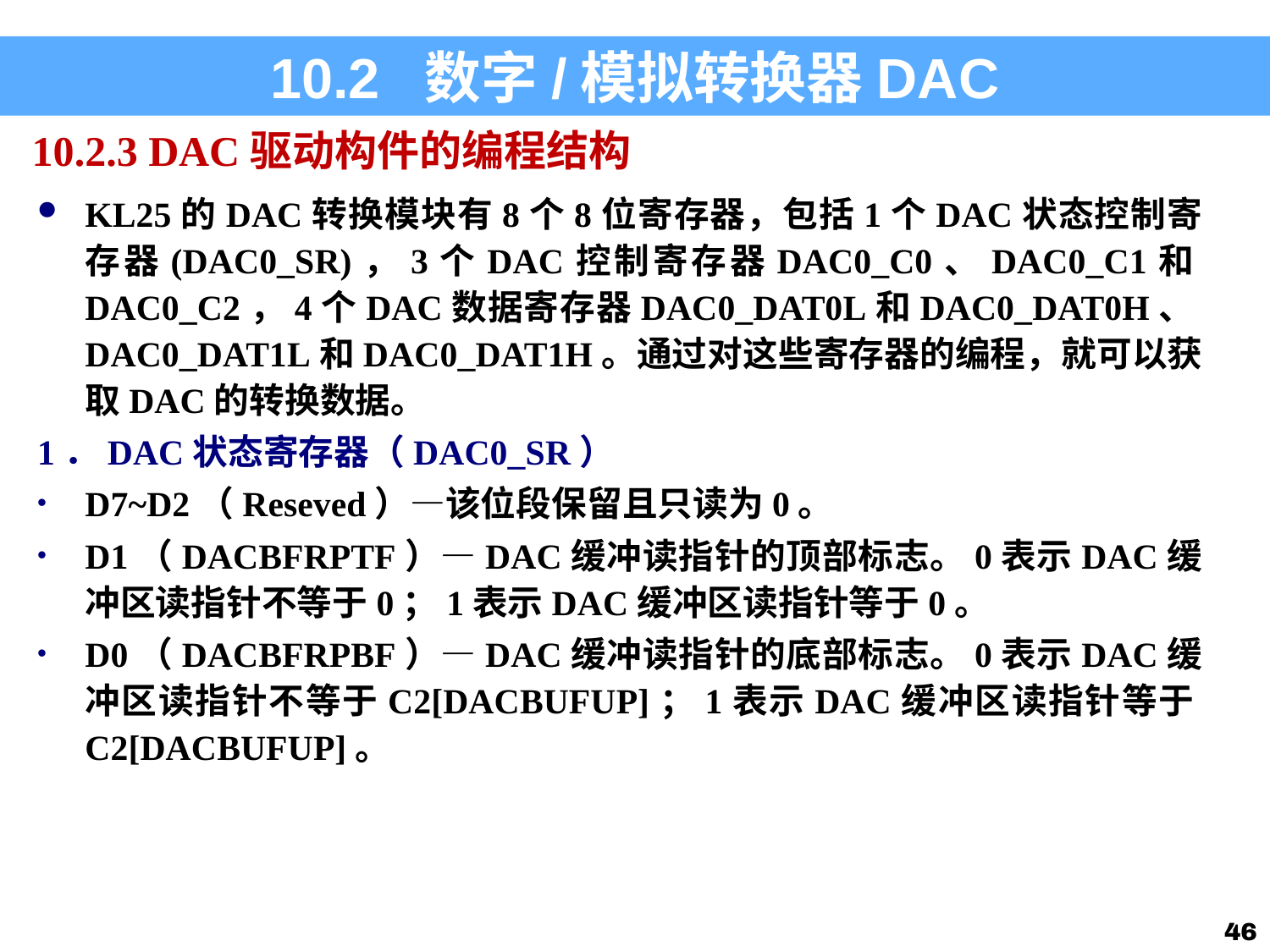

10.2  数字/模拟转换器DAC
10.2.3 DAC驱动构件的编程结构
KL25的DAC转换模块有8个8位寄存器，包括1个DAC状态控制寄存器(DAC0_SR)，3个DAC控制寄存器DAC0_C0、DAC0_C1和DAC0_C2，4个DAC数据寄存器DAC0_DAT0L和DAC0_DAT0H、DAC0_DAT1L和DAC0_DAT1H。通过对这些寄存器的编程，就可以获取DAC的转换数据。
1．DAC状态寄存器（DAC0_SR）
D7~D2（Reseved）—该位段保留且只读为0。
D1（DACBFRPTF）—DAC缓冲读指针的顶部标志。0表示DAC缓冲区读指针不等于0；1表示DAC缓冲区读指针等于0。
D0（DACBFRPBF）—DAC缓冲读指针的底部标志。0表示DAC缓冲区读指针不等于C2[DACBUFUP]；1表示DAC缓冲区读指针等于C2[DACBUFUP]。

46